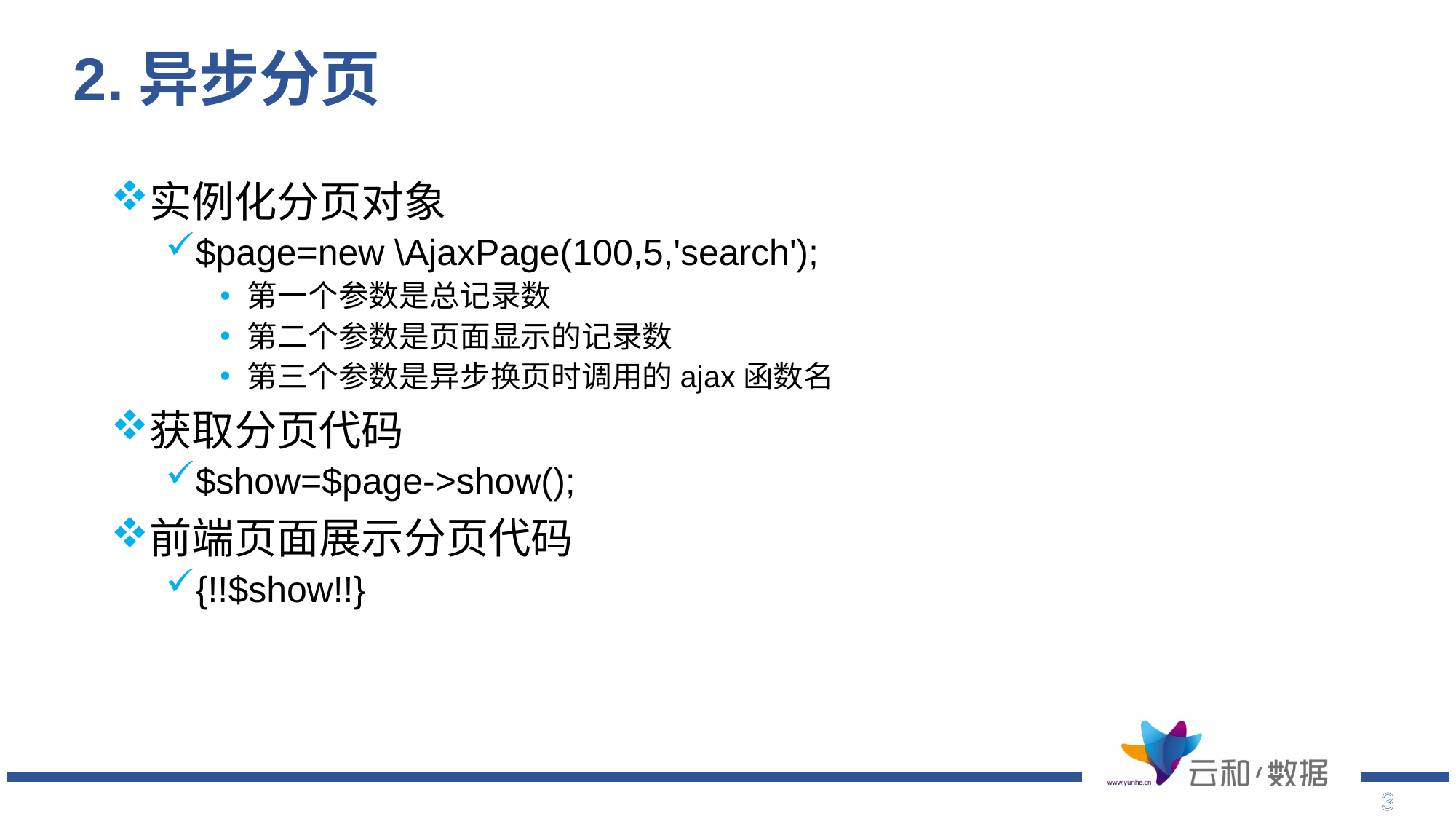

# 2.异步分页
实例化分页对象
$page=new \AjaxPage(100,5,'search');
第一个参数是总记录数
第二个参数是页面显示的记录数
第三个参数是异步换页时调用的ajax函数名
获取分页代码
$show=$page->show();
前端页面展示分页代码
{!!$show!!}